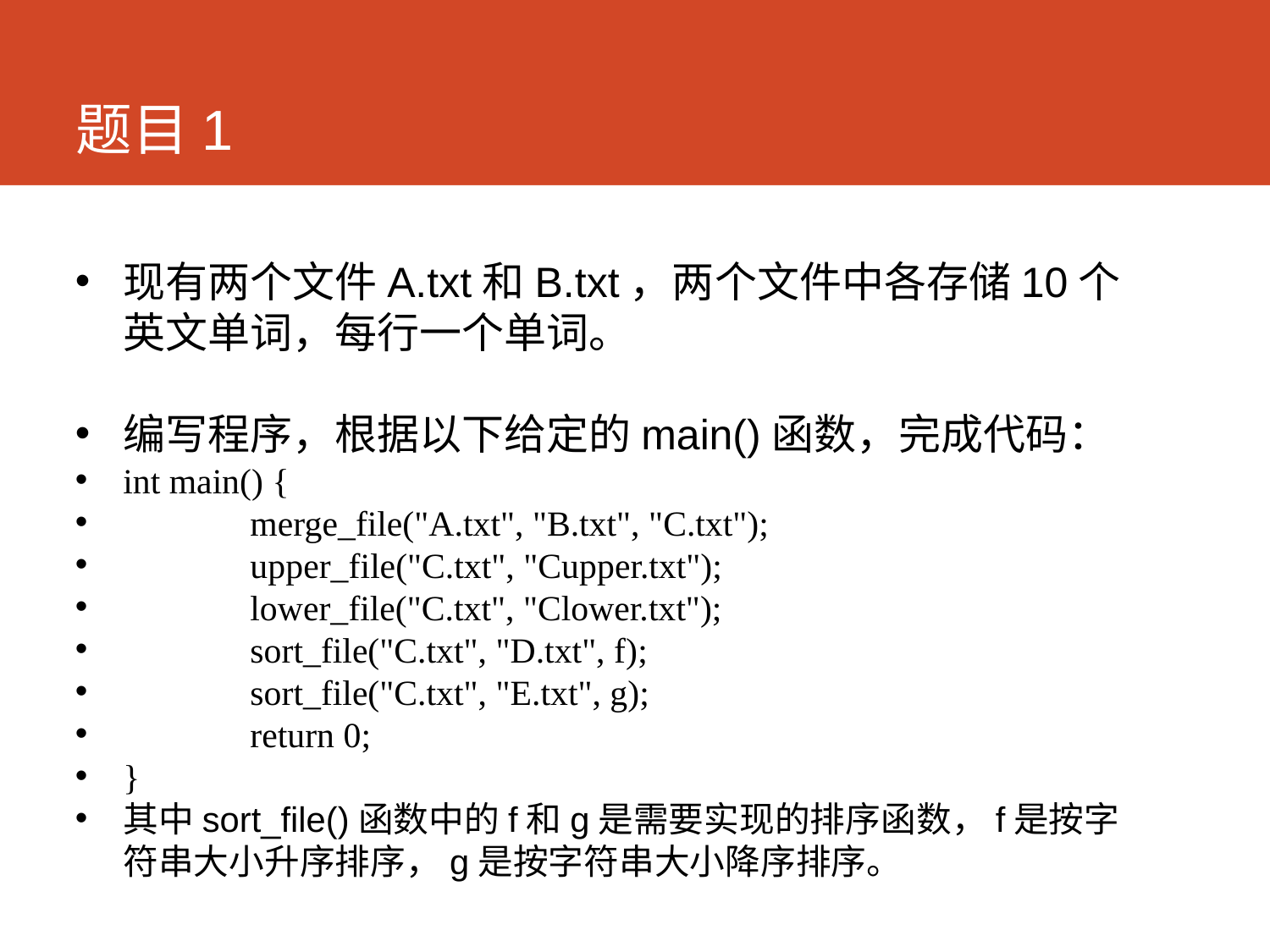

# 题目1
现有两个文件A.txt和B.txt，两个文件中各存储10个英文单词，每行一个单词。

编写程序，根据以下给定的main()函数，完成代码：
int main() {
	merge_file("A.txt", "B.txt", "C.txt");
	upper_file("C.txt", "Cupper.txt");
	lower_file("C.txt", "Clower.txt");
	sort_file("C.txt", "D.txt", f);
	sort_file("C.txt", "E.txt", g);
	return 0;
}
其中sort_file()函数中的f和g是需要实现的排序函数，f是按字符串大小升序排序，g是按字符串大小降序排序。